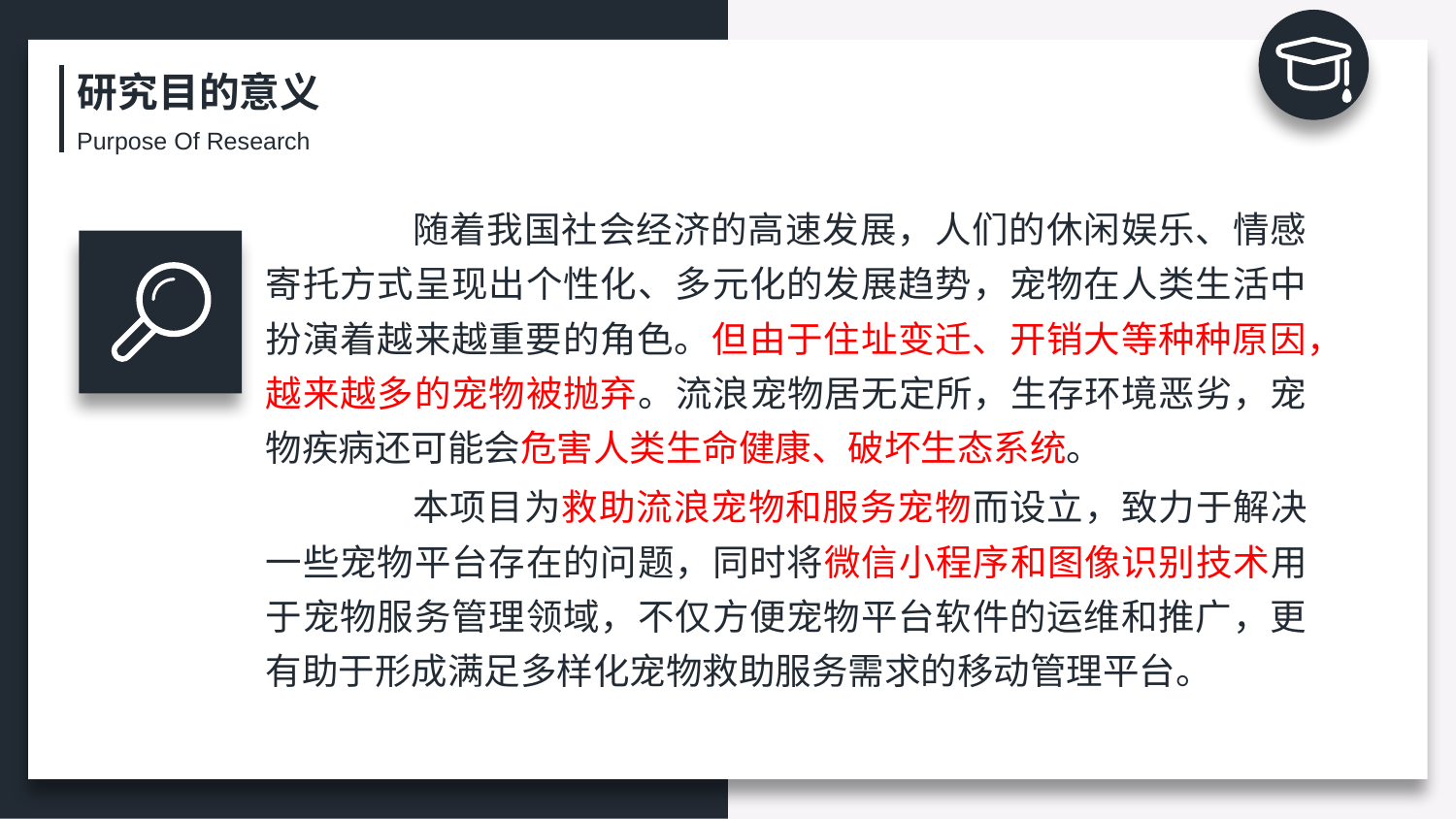

研究目的意义
Purpose Of Research
	随着我国社会经济的高速发展，人们的休闲娱乐、情感寄托方式呈现出个性化、多元化的发展趋势，宠物在人类生活中扮演着越来越重要的角色。但由于住址变迁、开销大等种种原因，越来越多的宠物被抛弃。流浪宠物居无定所，生存环境恶劣，宠物疾病还可能会危害人类生命健康、破坏生态系统。
	本项目为救助流浪宠物和服务宠物而设立，致力于解决一些宠物平台存在的问题，同时将微信小程序和图像识别技术用于宠物服务管理领域，不仅方便宠物平台软件的运维和推广，更有助于形成满足多样化宠物救助服务需求的移动管理平台。